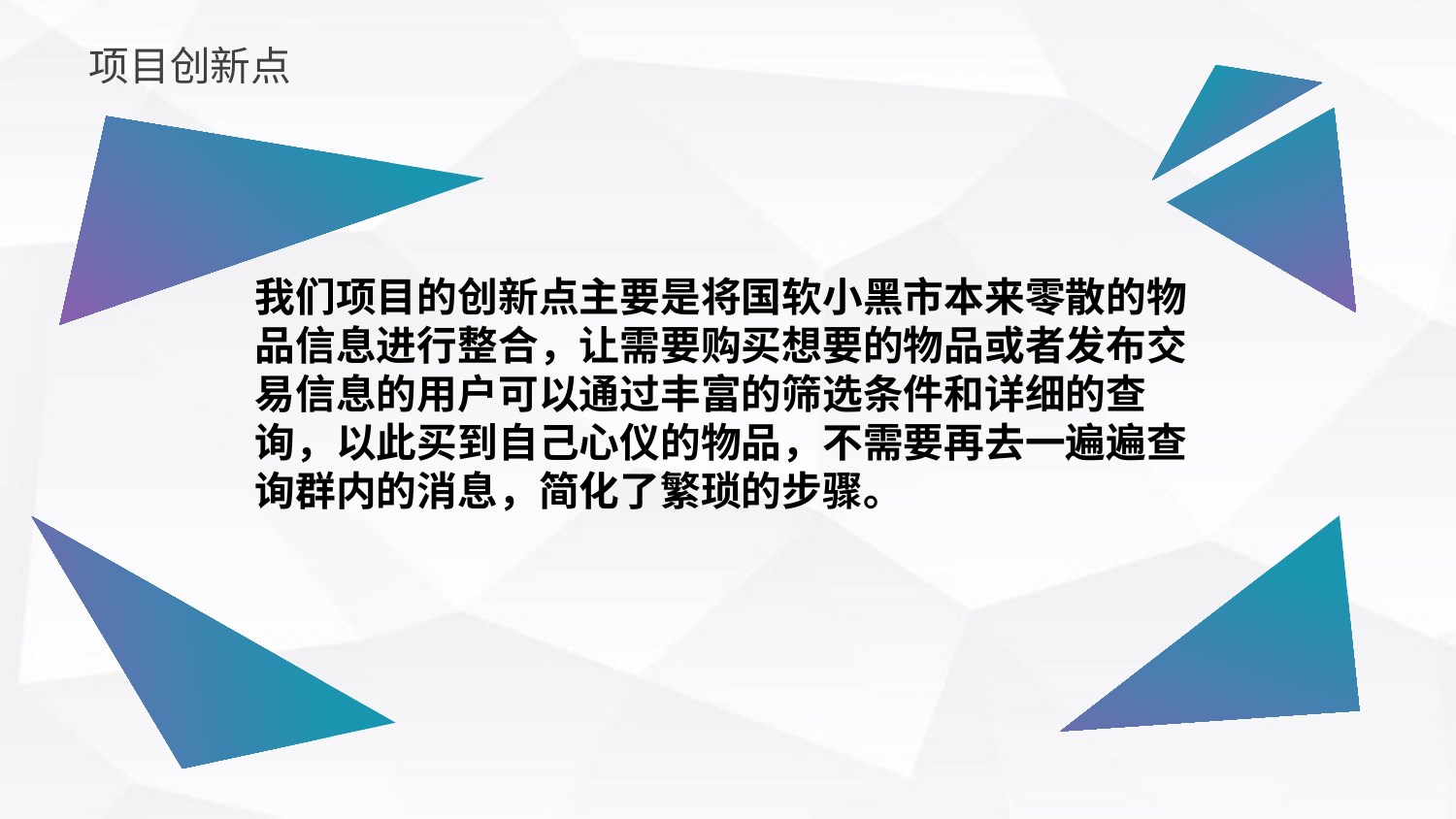

项目创新点

我们项目的创新点主要是将国软小黑市本来零散的物品信息进行整合，让需要购买想要的物品或者发布交易信息的用户可以通过丰富的筛选条件和详细的查询，以此买到自己心仪的物品，不需要再去一遍遍查询群内的消息，简化了繁琐的步骤。